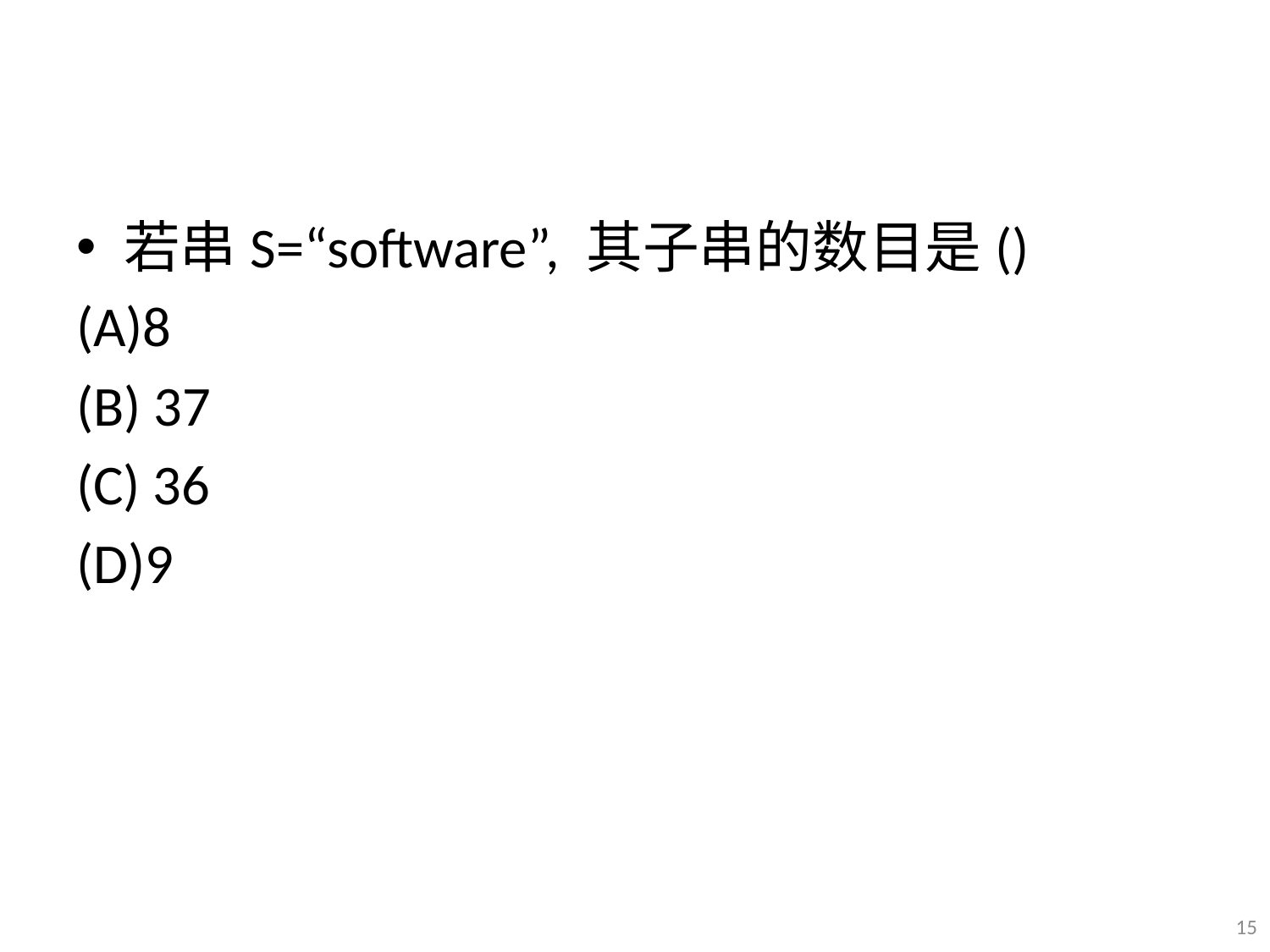

#

若串S=“software”, 其子串的数目是()
(A)8
(B) 37
(C) 36
(D)9

15